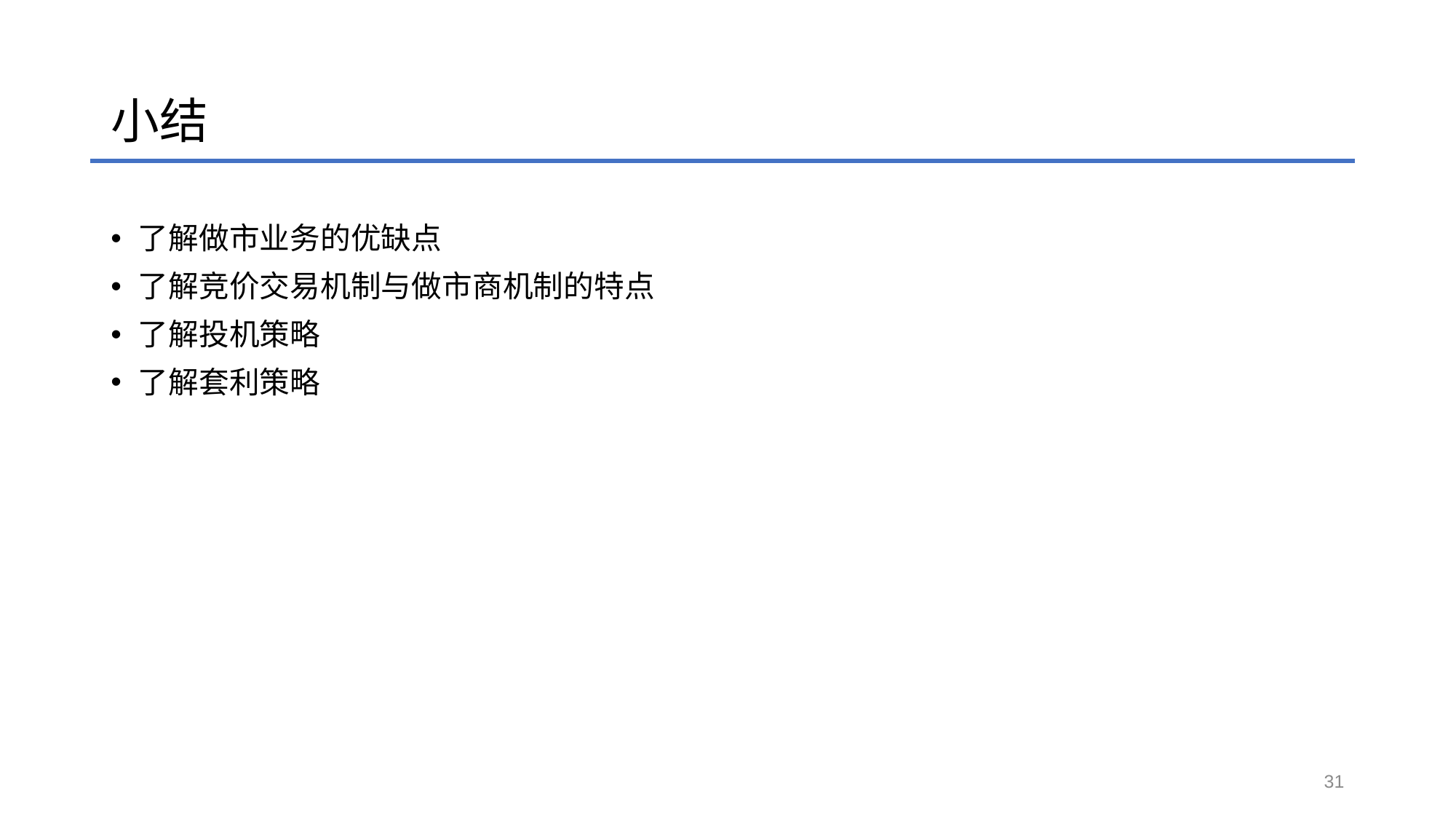

# 小结
了解做市业务的优缺点
了解竞价交易机制与做市商机制的特点
了解投机策略
了解套利策略
31